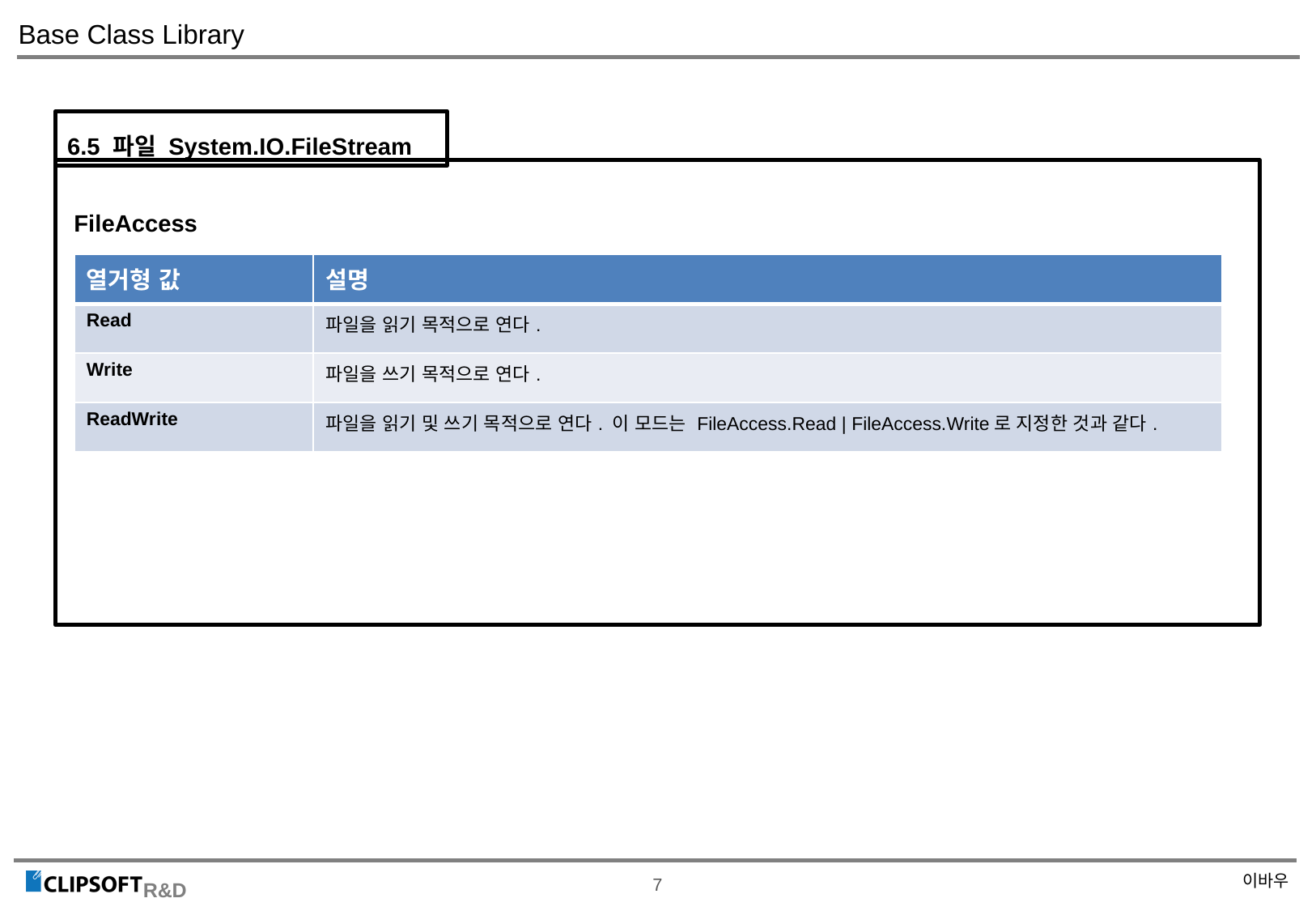

# Base Class Library
6.5 파일 System.IO.FileStream

 FileAccess

| 열거형 값 | 설명 |
| --- | --- |
| Read | 파일을 읽기 목적으로 연다. |
| Write | 파일을 쓰기 목적으로 연다. |
| ReadWrite | 파일을 읽기 및 쓰기 목적으로 연다. 이 모드는 FileAccess.Read | FileAccess.Write로 지정한 것과 같다. |
이바우